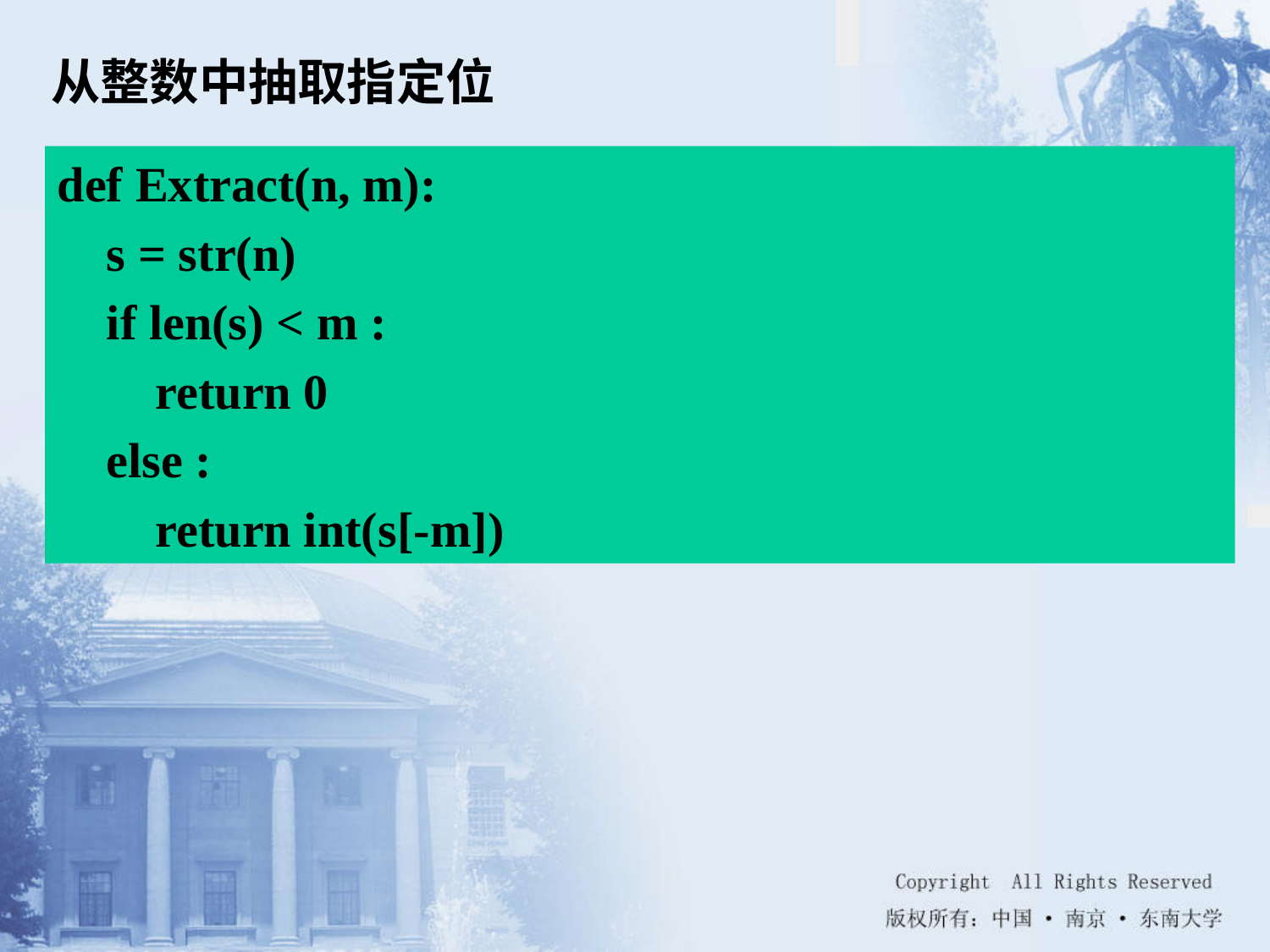

从整数中抽取指定位
def Extract(n, m):
    s = str(n)
    if len(s) < m :
        return 0
    else :
        return int(s[-m])